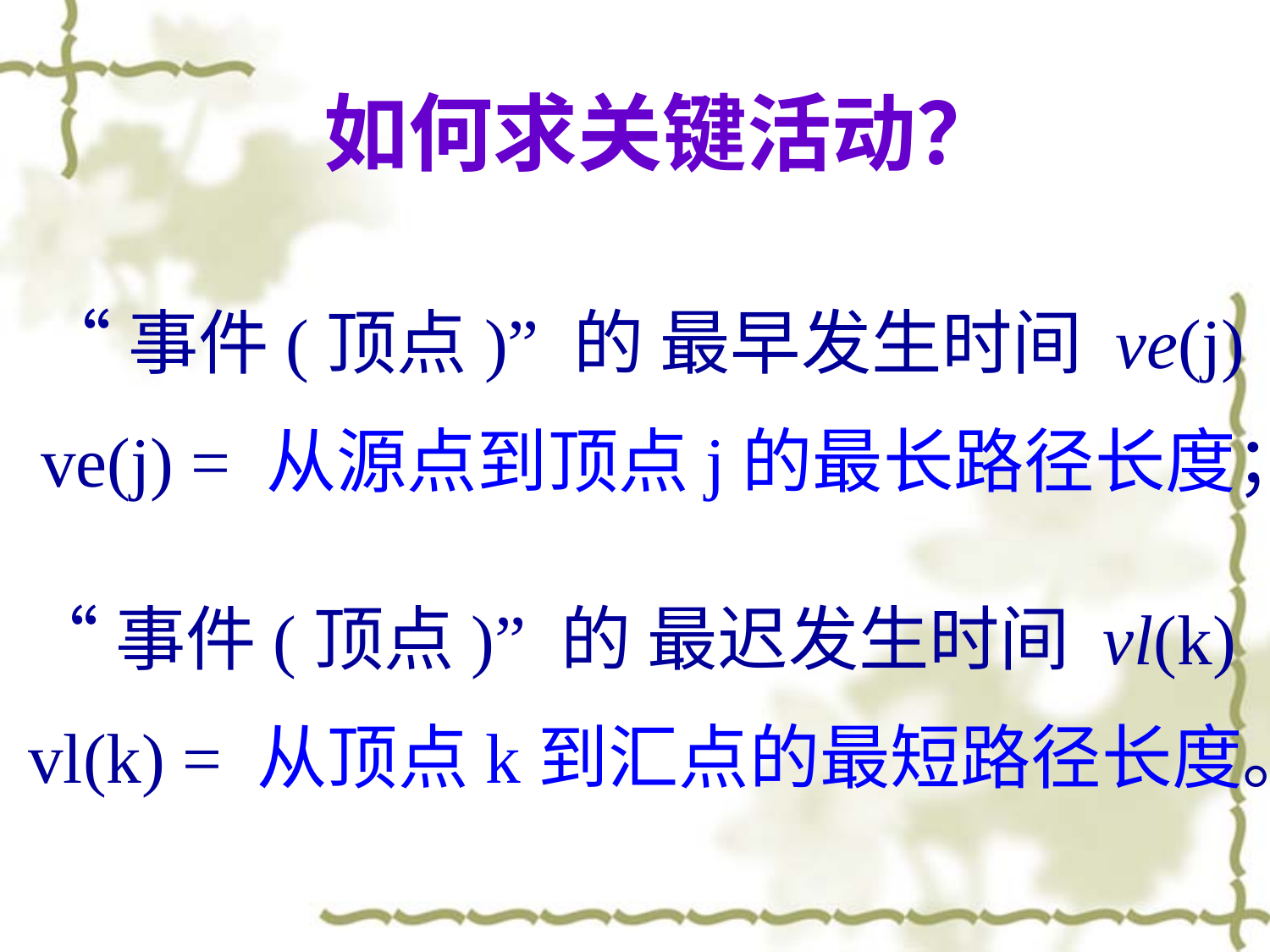

如何求关键活动？
“事件(顶点)” 的 最早发生时间 ve(j)
ve(j) = 从源点到顶点j的最长路径长度；
“事件(顶点)” 的 最迟发生时间 vl(k)
vl(k) = 从顶点k到汇点的最短路径长度。